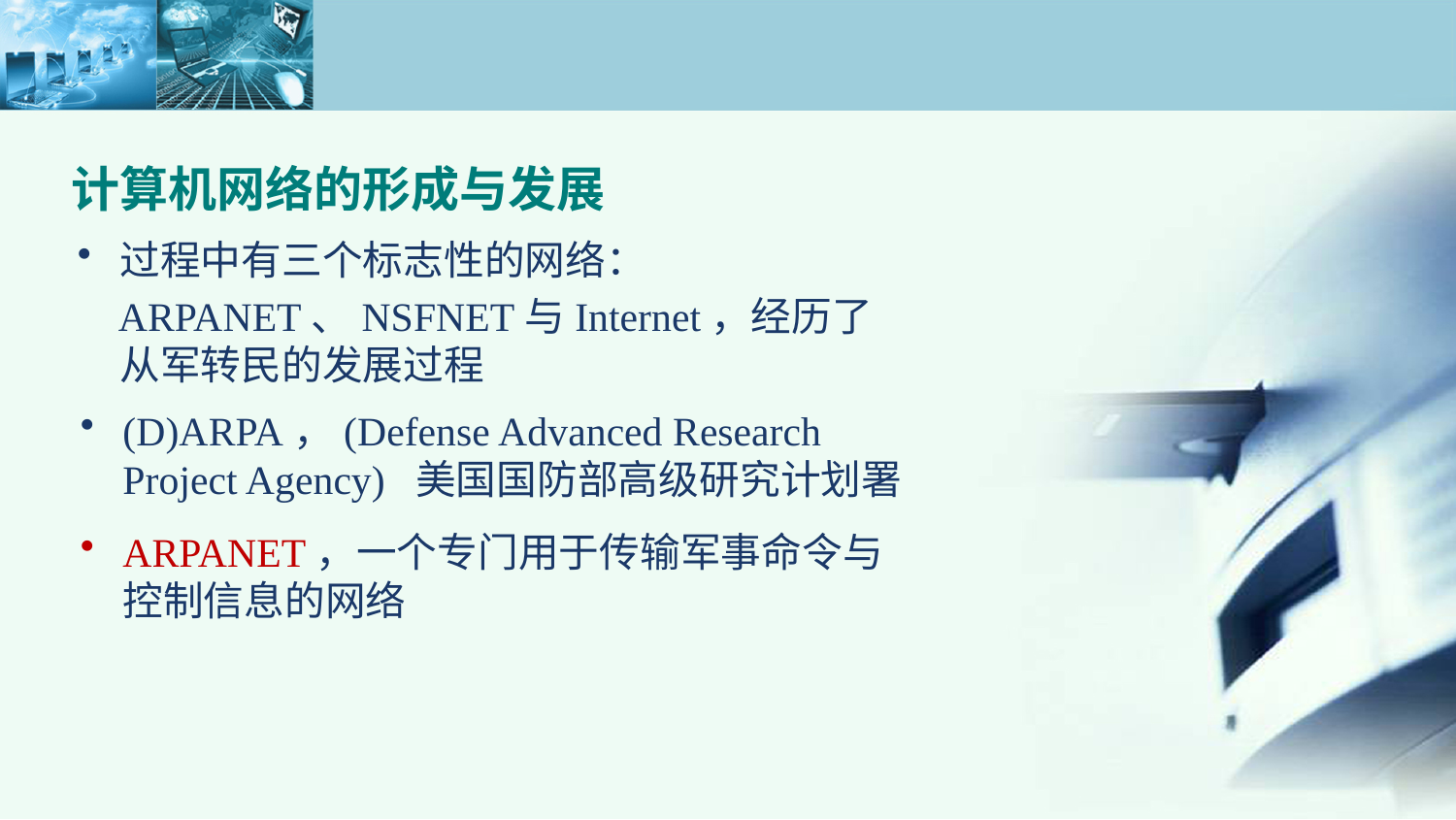

计算机网络的形成与发展
过程中有三个标志性的网络：
    ARPANET、NSFNET与Internet，经历了从军转民的发展过程
(D)ARPA，(Defense Advanced Research Project Agency)  美国国防部高级研究计划署
ARPANET，一个专门用于传输军事命令与控制信息的网络